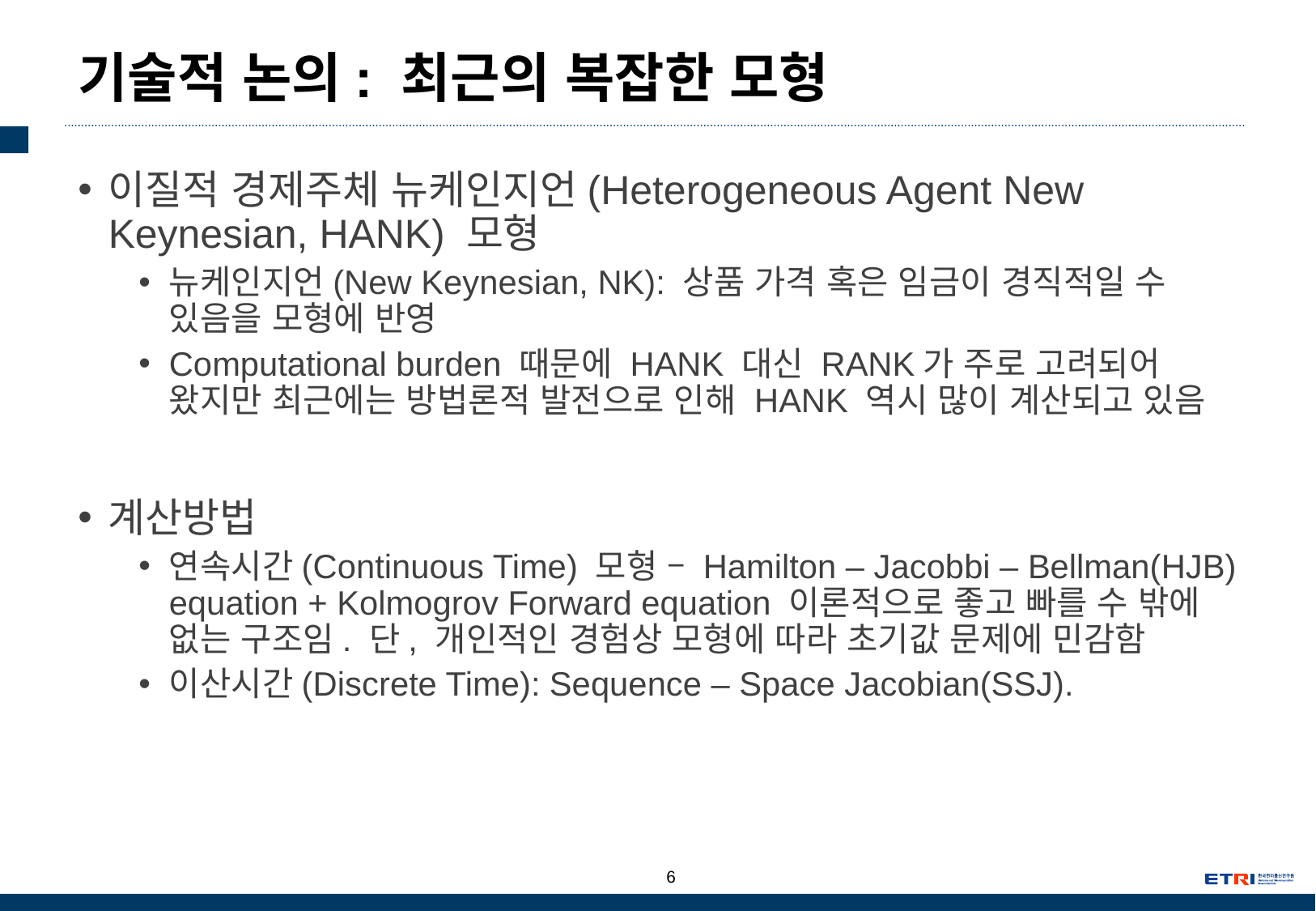

# 기술적 논의: 최근의 복잡한 모형
이질적 경제주체 뉴케인지언(Heterogeneous Agent New Keynesian, HANK) 모형
뉴케인지언(New Keynesian, NK): 상품 가격 혹은 임금이 경직적일 수 있음을 모형에 반영
Computational burden 때문에 HANK 대신 RANK가 주로 고려되어 왔지만 최근에는 방법론적 발전으로 인해 HANK 역시 많이 계산되고 있음

계산방법
연속시간(Continuous Time) 모형 – Hamilton – Jacobbi – Bellman(HJB) equation + Kolmogrov Forward equation 이론적으로 좋고 빠를 수 밖에 없는 구조임. 단, 개인적인 경험상 모형에 따라 초기값 문제에 민감함
이산시간(Discrete Time): Sequence – Space Jacobian(SSJ).